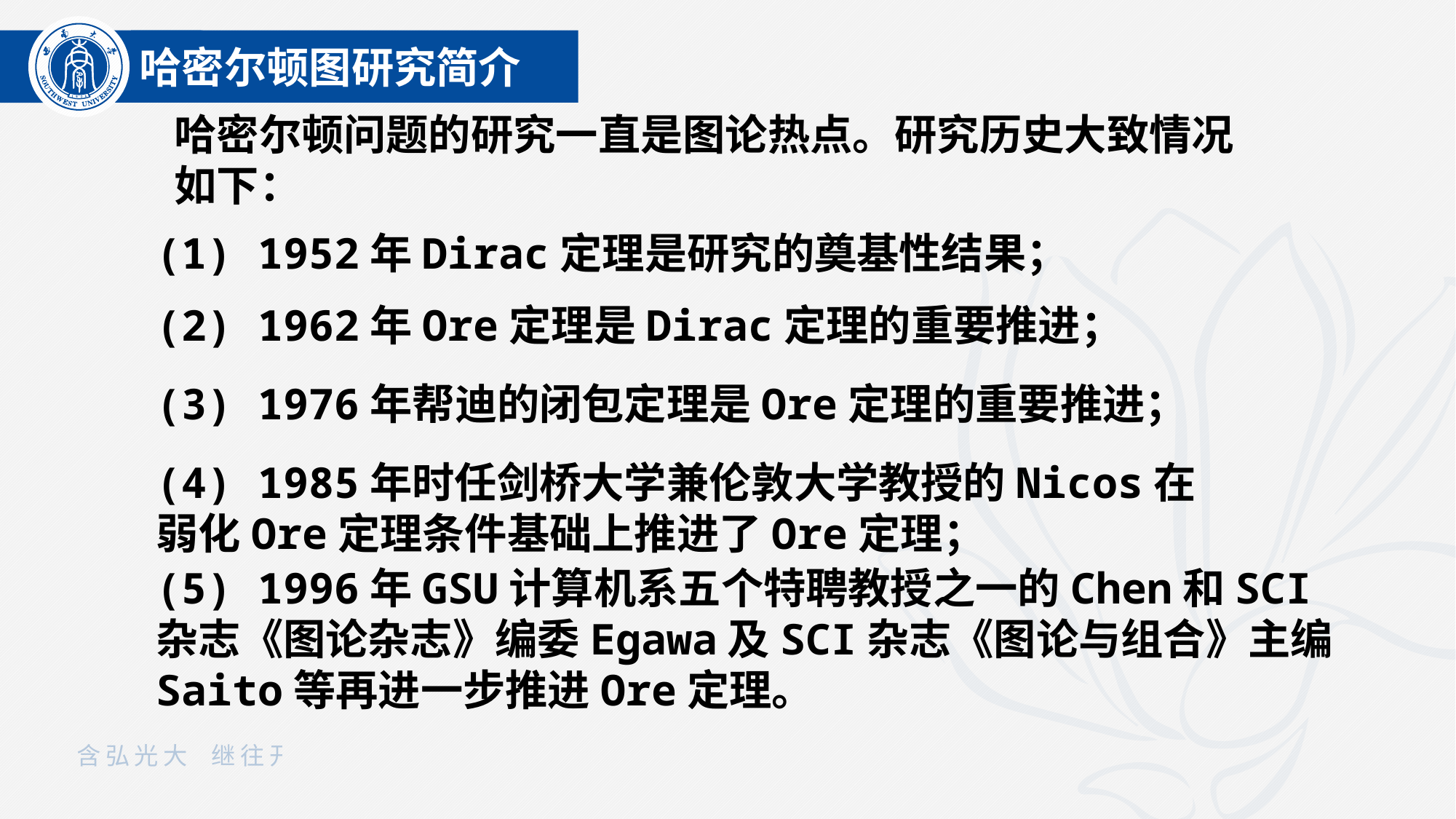

哈密尔顿图研究简介
哈密尔顿问题的研究一直是图论热点。研究历史大致情况如下：
(1) 1952年Dirac定理是研究的奠基性结果；
(2) 1962年Ore定理是Dirac定理的重要推进；
(3) 1976年帮迪的闭包定理是Ore定理的重要推进；
(4) 1985年时任剑桥大学兼伦敦大学教授的Nicos在弱化Ore定理条件基础上推进了Ore定理；
(5) 1996年GSU计算机系五个特聘教授之一的Chen和SCI
杂志《图论杂志》编委Egawa及SCI杂志《图论与组合》主编
Saito等再进一步推进Ore定理。